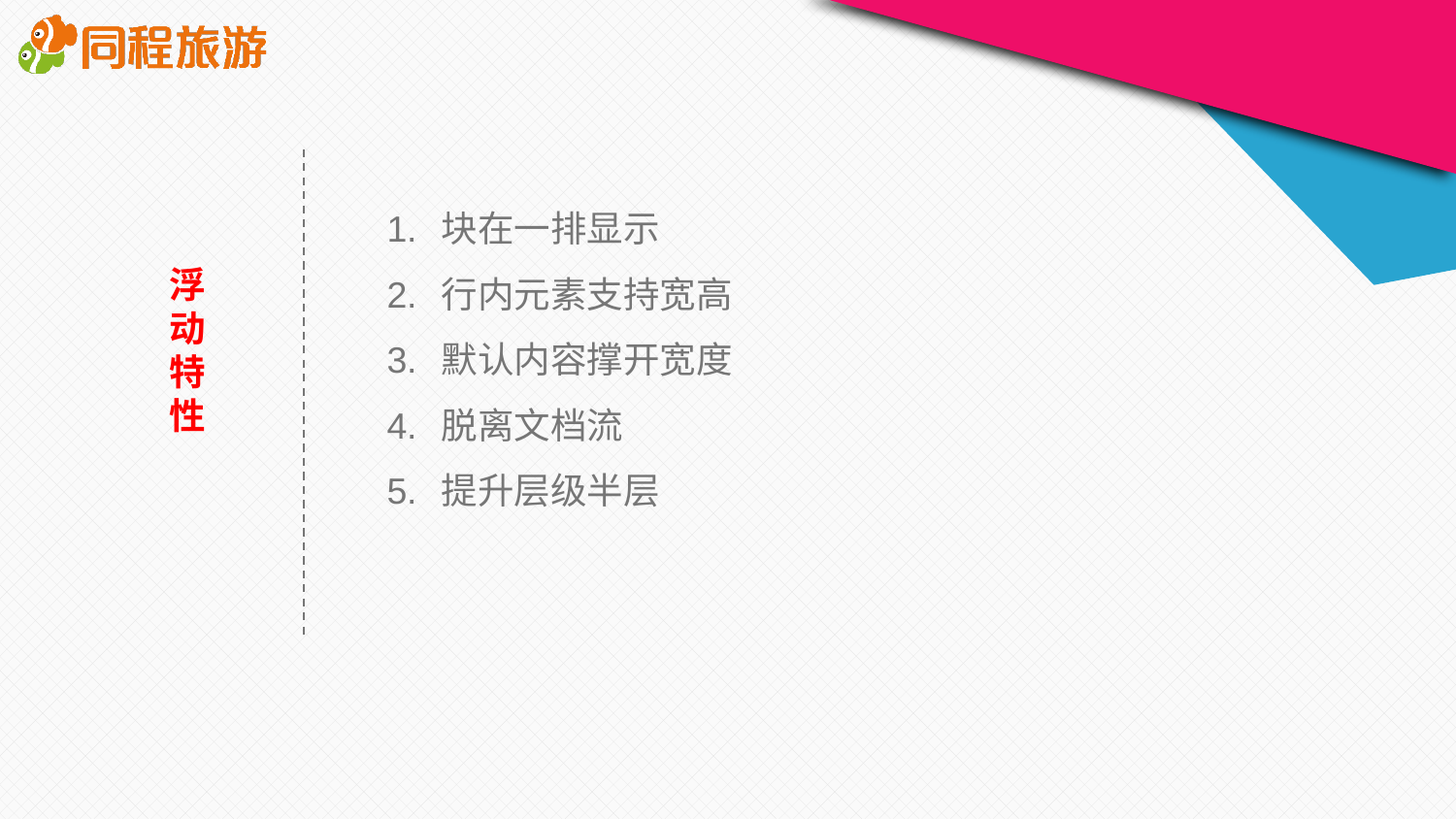

块在一排显示
行内元素支持宽高
默认内容撑开宽度
脱离文档流
提升层级半层
浮动特性